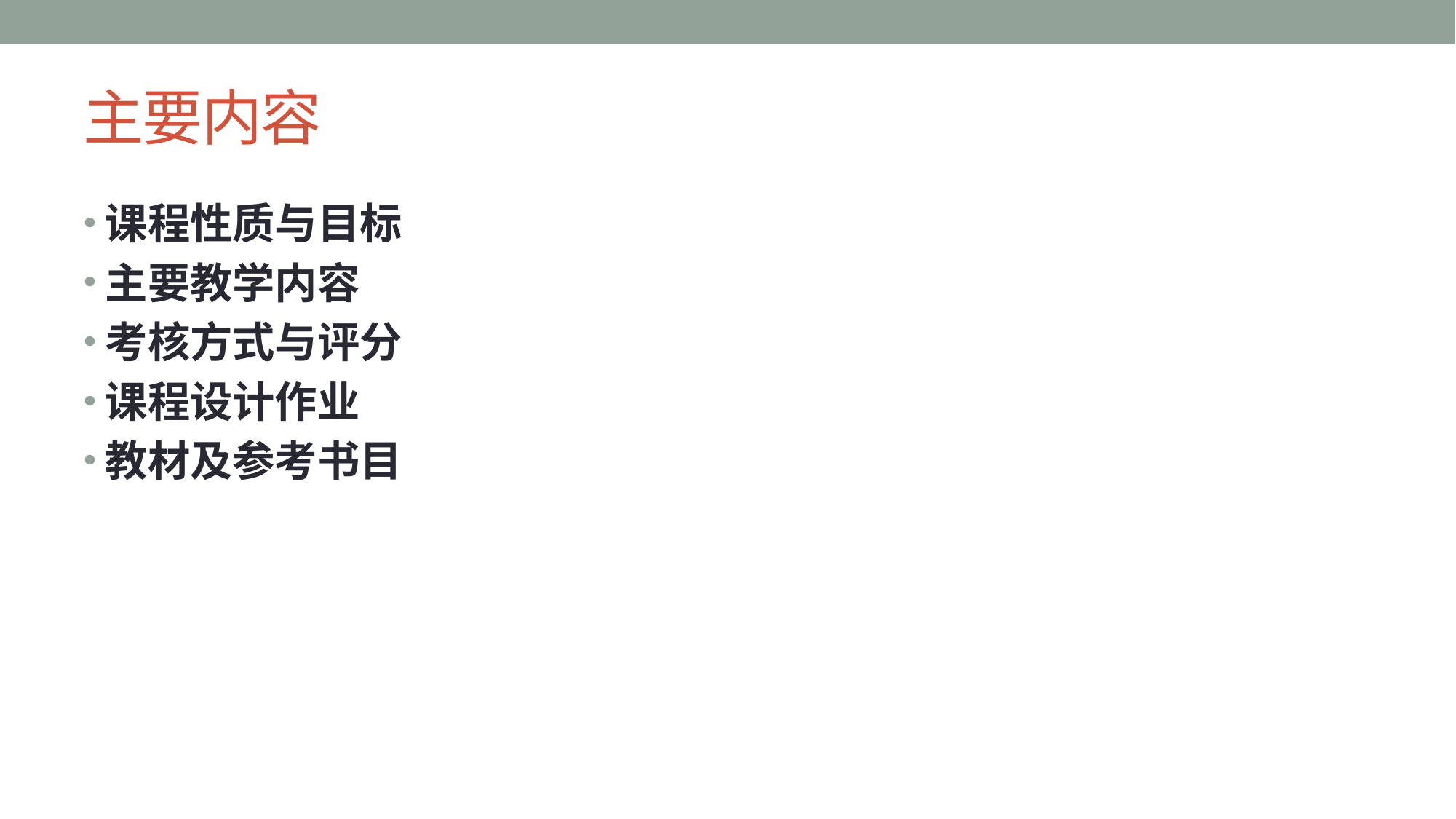

# 主要内容
课程性质与目标
主要教学内容
考核方式与评分
课程设计作业
教材及参考书目